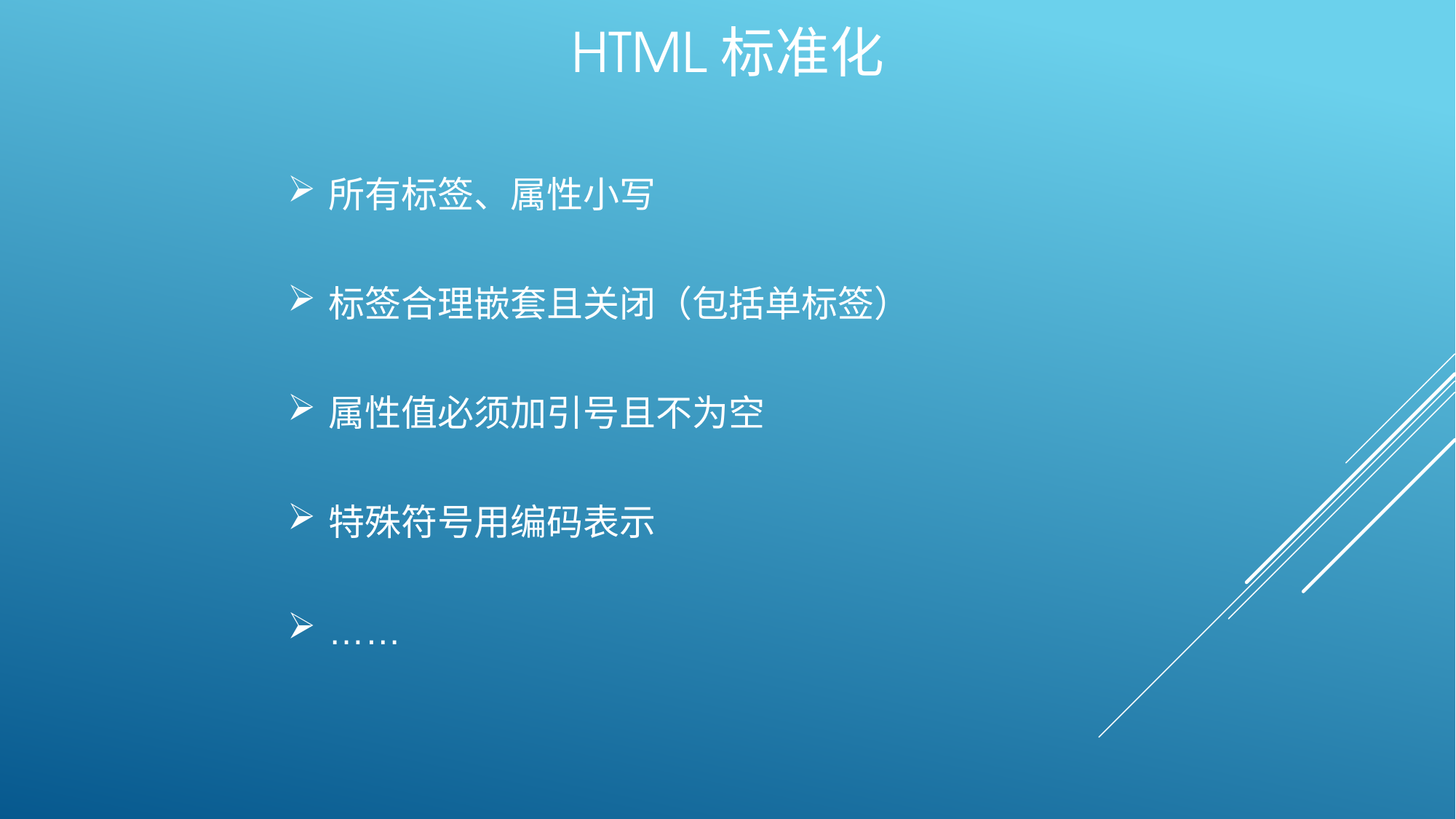

# HTML标准化
所有标签、属性小写
标签合理嵌套且关闭（包括单标签）
属性值必须加引号且不为空
特殊符号用编码表示
……